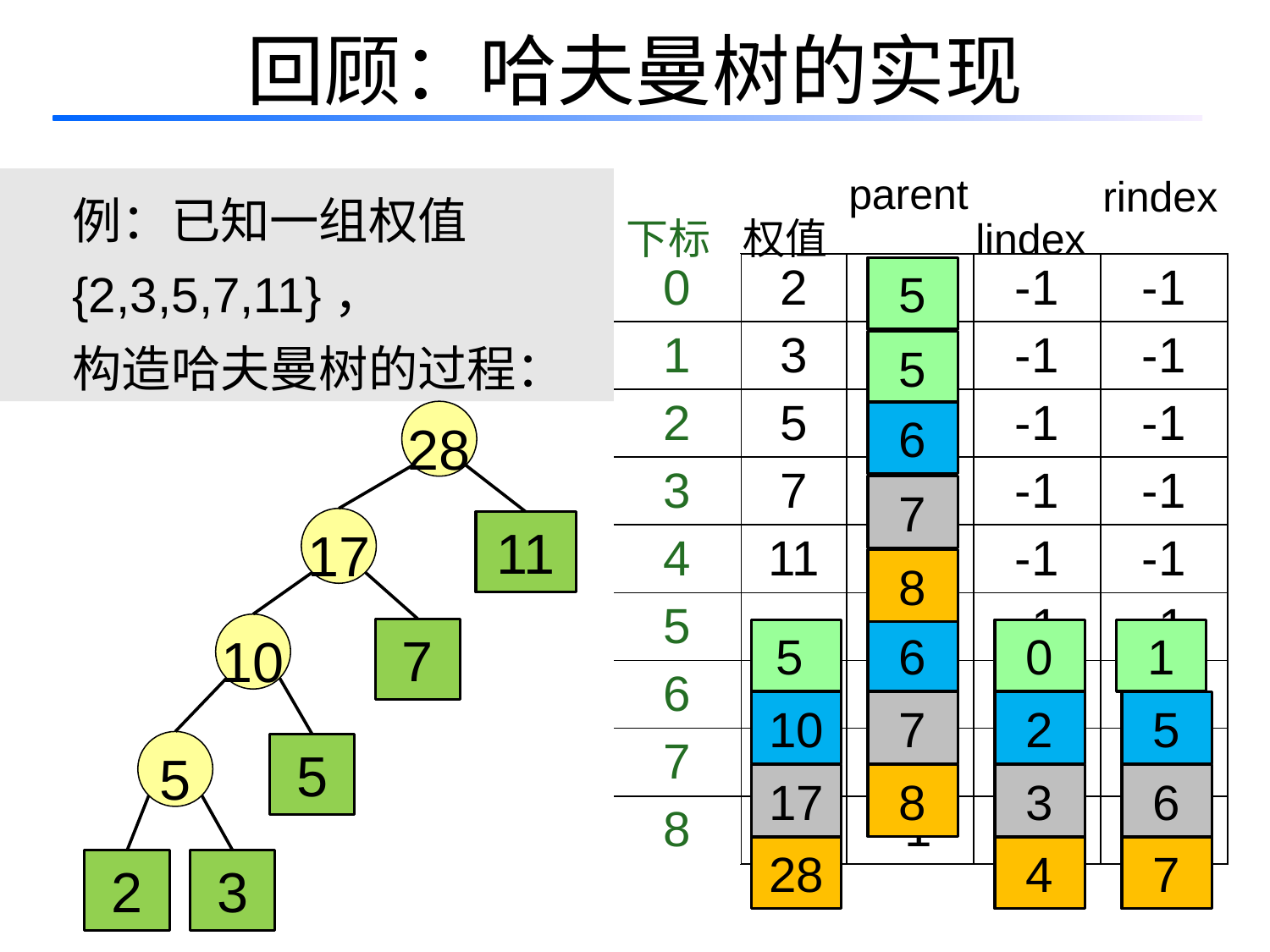

# 回顾：哈夫曼树的实现

parent
rindex
例：已知一组权值
{2,3,5,7,11}，
构造哈夫曼树的过程：
下标
权值
lindex
| 0 |
| --- |
| 1 |
| 2 |
| 3 |
| 4 |
| 5 |
| 6 |
| 7 |
| 8 |
| 2 | -1 | -1 | -1 |
| --- | --- | --- | --- |
| 3 | -1 | -1 | -1 |
| 5 | -1 | -1 | -1 |
| 7 | -1 | -1 | -1 |
| 11 | -1 | -1 | -1 |
|  | -1 | -1 | -1 |
|  | -1 | -1 | -1 |
|  | -1 | -1 | -1 |
|  | -1 | -1 | -1 |
5
5
28
6
7
17
11
8
10
7
5
6
0
1
10
7
2
5
5
5
17
8
3
6
28
4
7
2
3